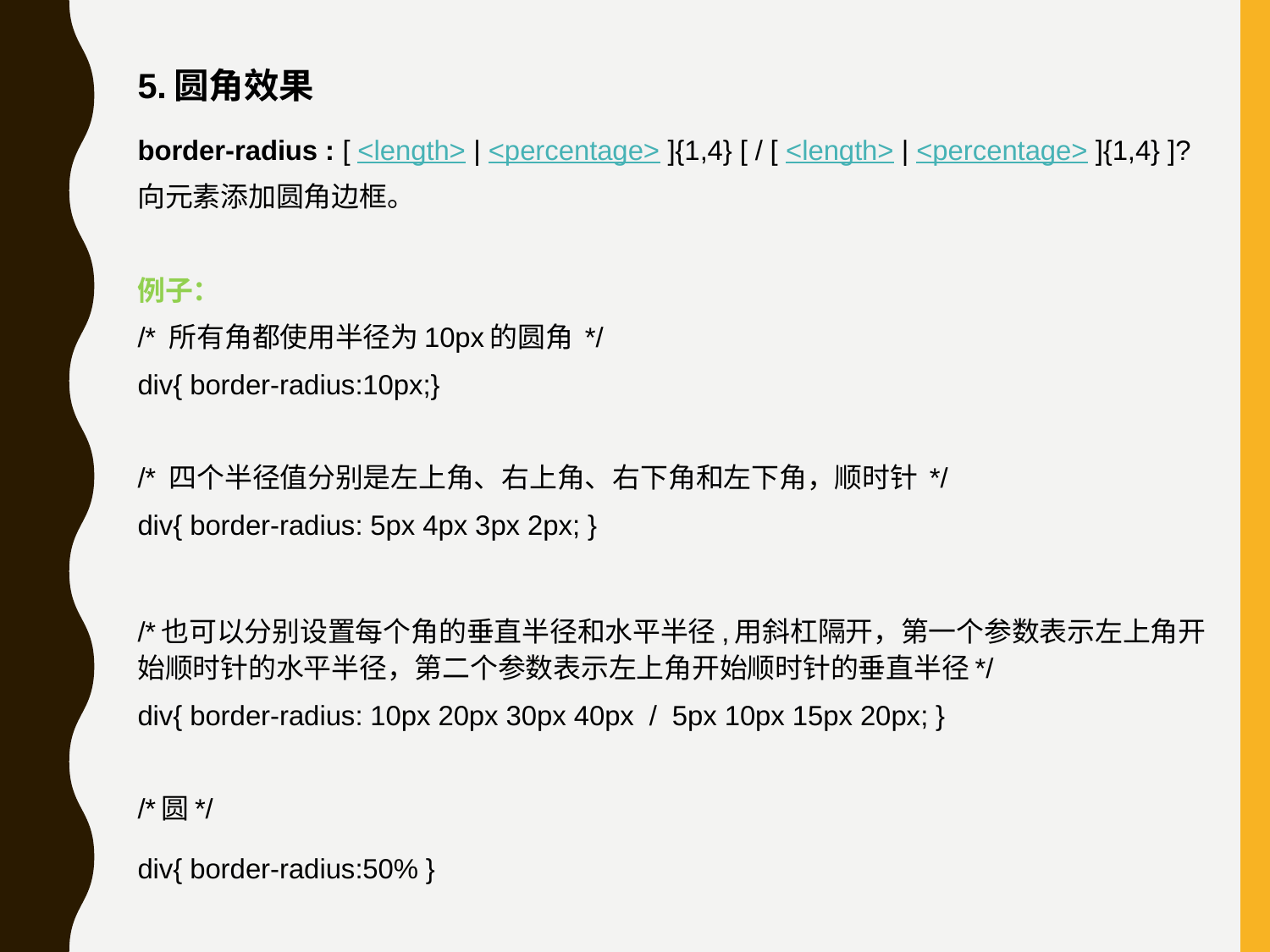

5.圆角效果
border-radius : [ <length> | <percentage> ]{1,4} [ / [ <length> | <percentage> ]{1,4} ]?
向元素添加圆角边框。

例子：
/* 所有角都使用半径为10px的圆角 */
div{ border-radius:10px;}

/* 四个半径值分别是左上角、右上角、右下角和左下角，顺时针 */
div{ border-radius: 5px 4px 3px 2px; }

/*也可以分别设置每个角的垂直半径和水平半径,用斜杠隔开，第一个参数表示左上角开始顺时针的水平半径，第二个参数表示左上角开始顺时针的垂直半径*/
div{ border-radius: 10px 20px 30px 40px  /  5px 10px 15px 20px; }

/*圆*/
div{ border-radius:50% }